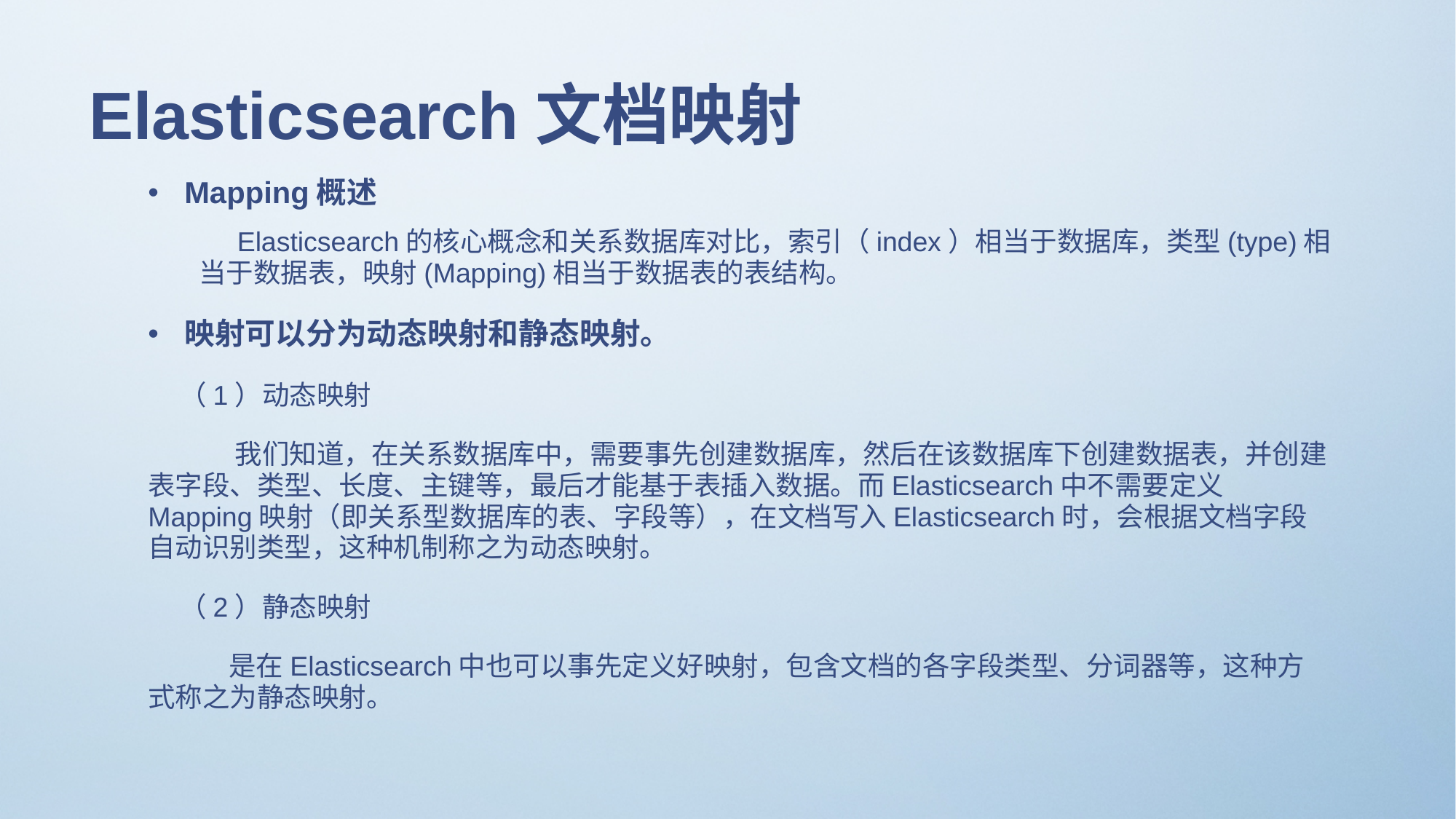

# Elasticsearch文档映射
Mapping概述
     Elasticsearch的核心概念和关系数据库对比，索引（index）相当于数据库，类型(type)相当于数据表，映射(Mapping)相当于数据表的表结构。
映射可以分为动态映射和静态映射。
    （1）动态映射
             我们知道，在关系数据库中，需要事先创建数据库，然后在该数据库下创建数据表，并创建表字段、类型、长度、主键等，最后才能基于表插入数据。而Elasticsearch中不需要定义Mapping映射（即关系型数据库的表、字段等），在文档写入Elasticsearch时，会根据文档字段自动识别类型，这种机制称之为动态映射。
    （2）静态映射
            是在Elasticsearch中也可以事先定义好映射，包含文档的各字段类型、分词器等，这种方式称之为静态映射。